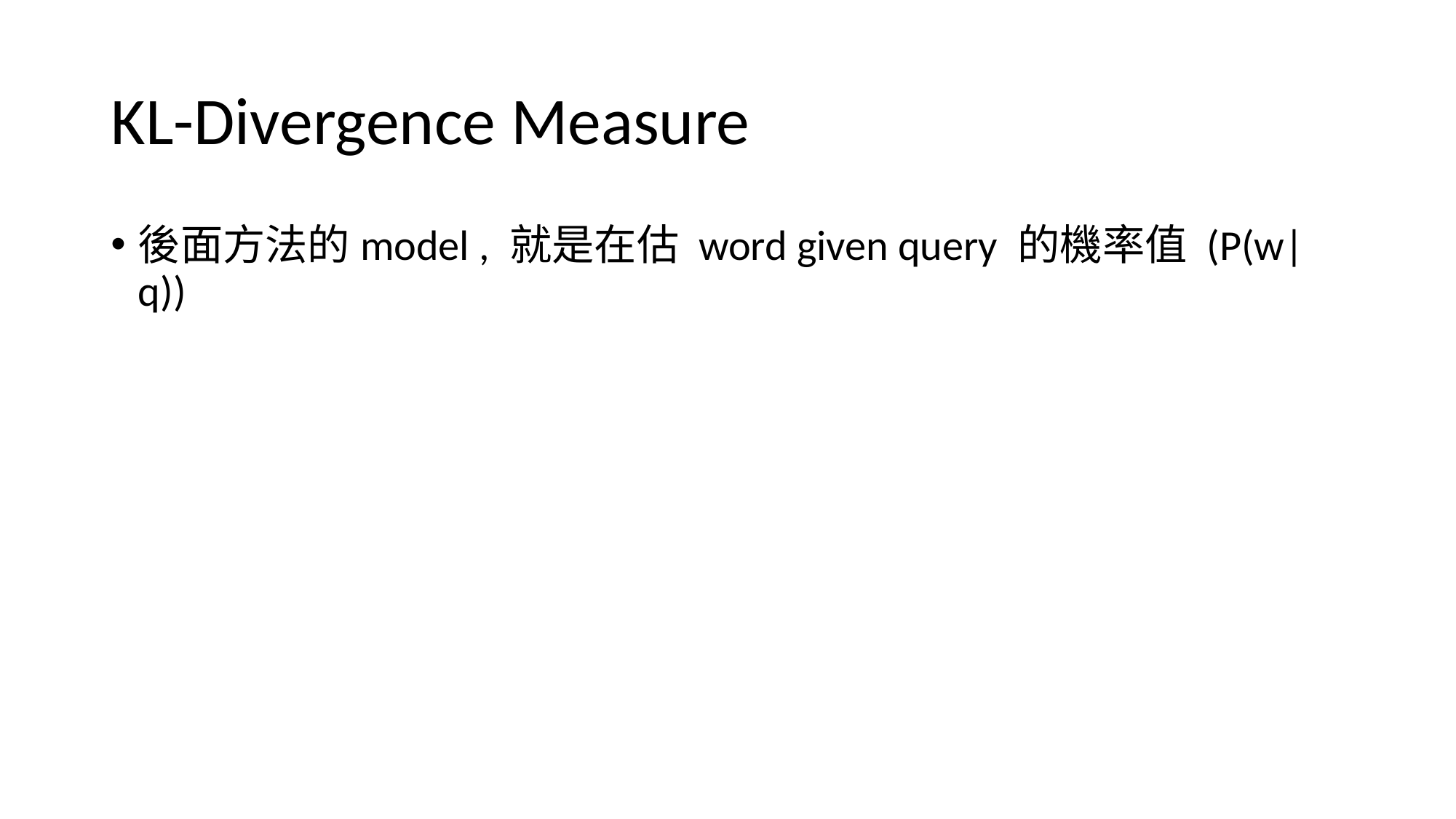

# KL-Divergence Measure
後面方法的model , 就是在估 word given query 的機率值 (P(w|q))